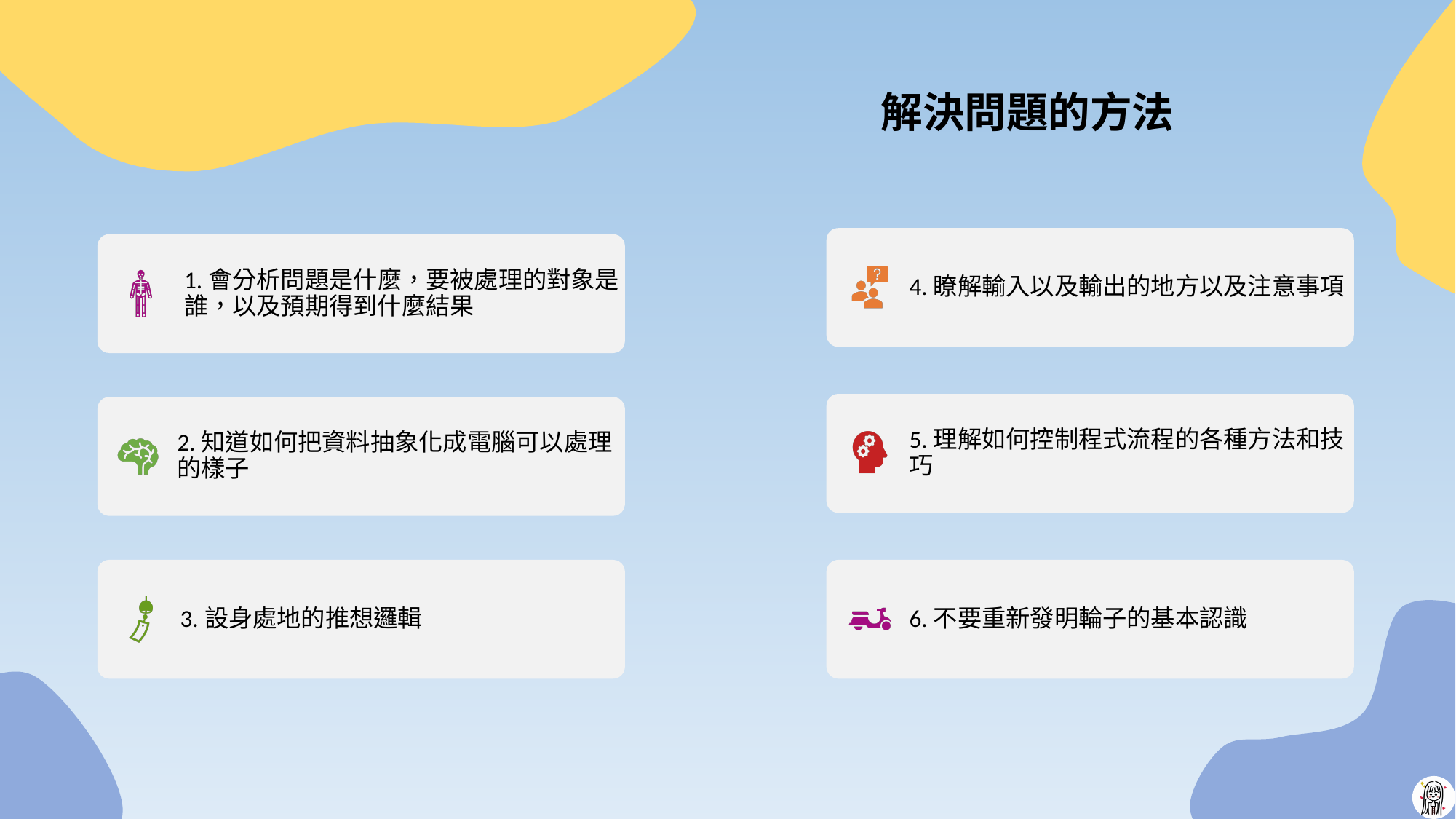

# 解決問題的方法

4.瞭解輸入以及輸出的地方以及注意事項

5.理解如何控制程式流程的各種方法和技巧

6.不要重新發明輪子的基本認識

1.會分析問題是什麼，要被處理的對象是誰，以及預期得到什麼結果

2.知道如何把資料抽象化成電腦可以處理的樣子

3.設身處地的推想邏輯

9